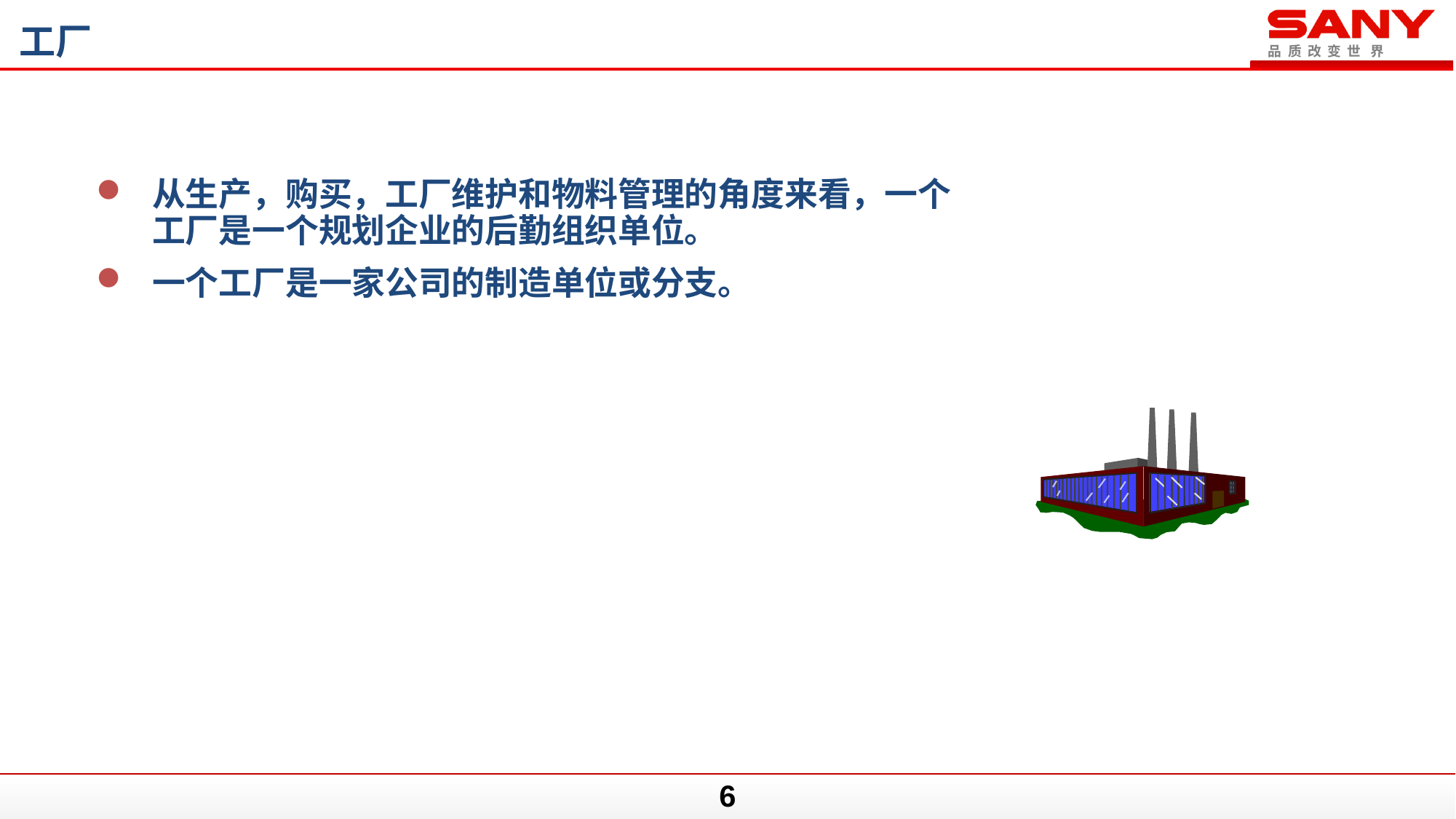

工厂
从生产，购买，工厂维护和物料管理的角度来看，一个工厂是一个规划企业的后勤组织单位。
一个工厂是一家公司的制造单位或分支。